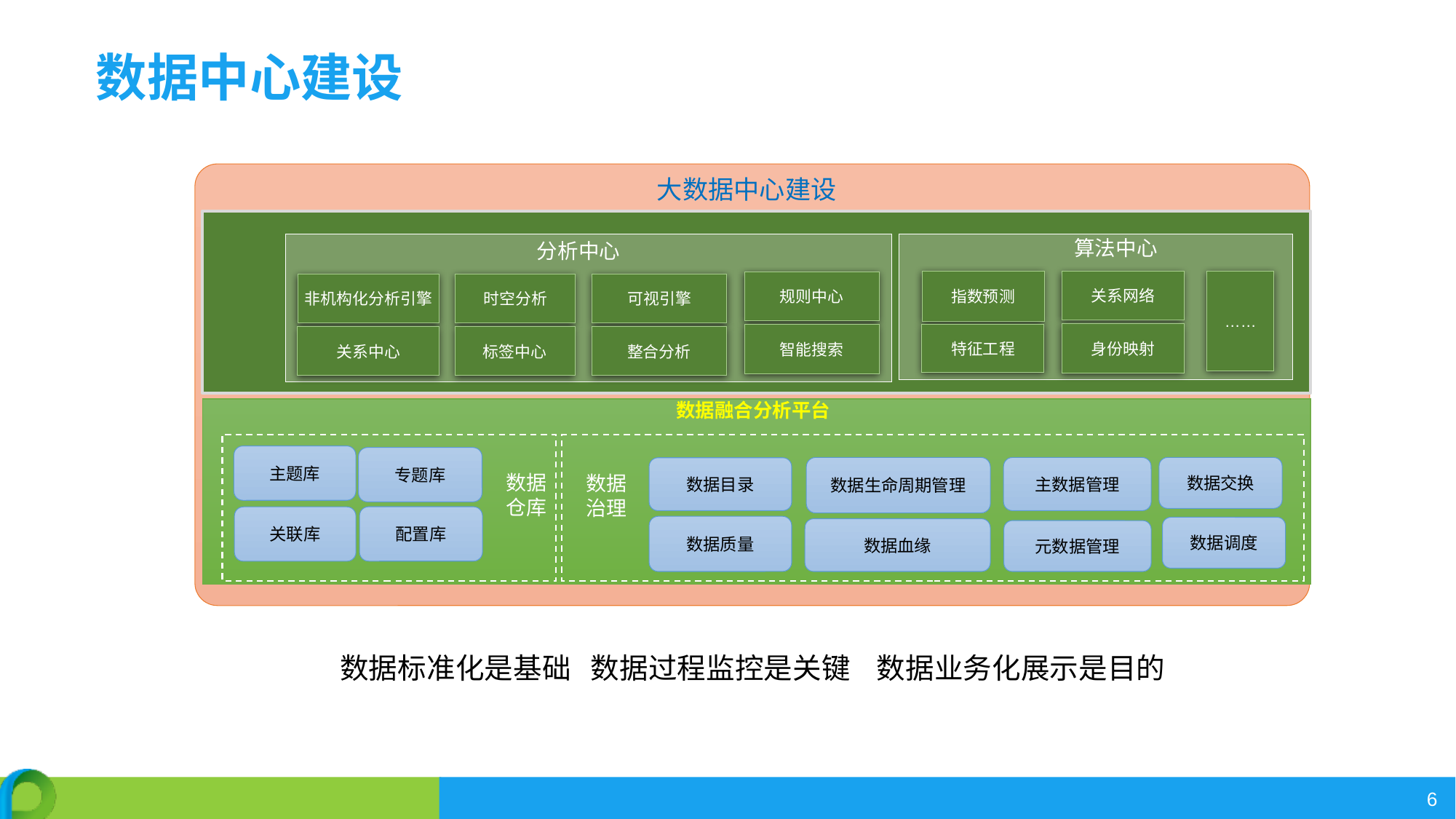

数据中心建设

算法中心
分析中心

指数预测
……
关系网络
规则中心
非机构化分析引擎
时空分析
可视引擎
身份映射
特征工程
智能搜索
关系中心
标签中心
整合分析
数据融合分析平台

主题库
专题库
数据生命周期管理
数据交换
主数据管理
数据目录
数据质量
数据调度
数据血缘
元数据管理
数据
仓库
数据
治理
配置库
关联库
大数据中心建设
数据标准化是基础   数据过程监控是关键    数据业务化展示是目的